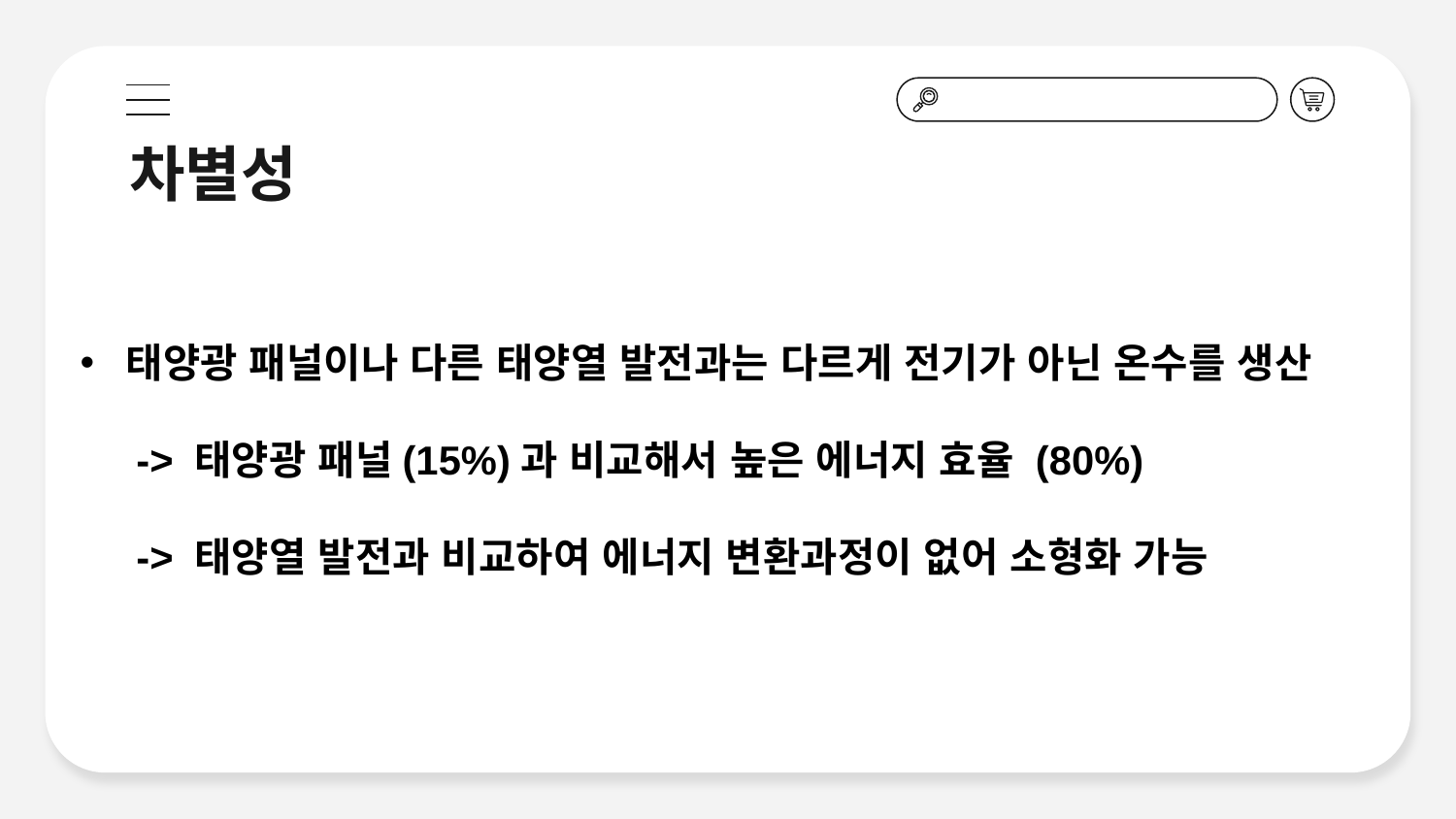

차별성
태양광 패널이나 다른 태양열 발전과는 다르게 전기가 아닌 온수를 생산
     -> 태양광 패널(15%)과 비교해서 높은 에너지 효율 (80%)
     -> 태양열 발전과 비교하여 에너지 변환과정이 없어 소형화 가능